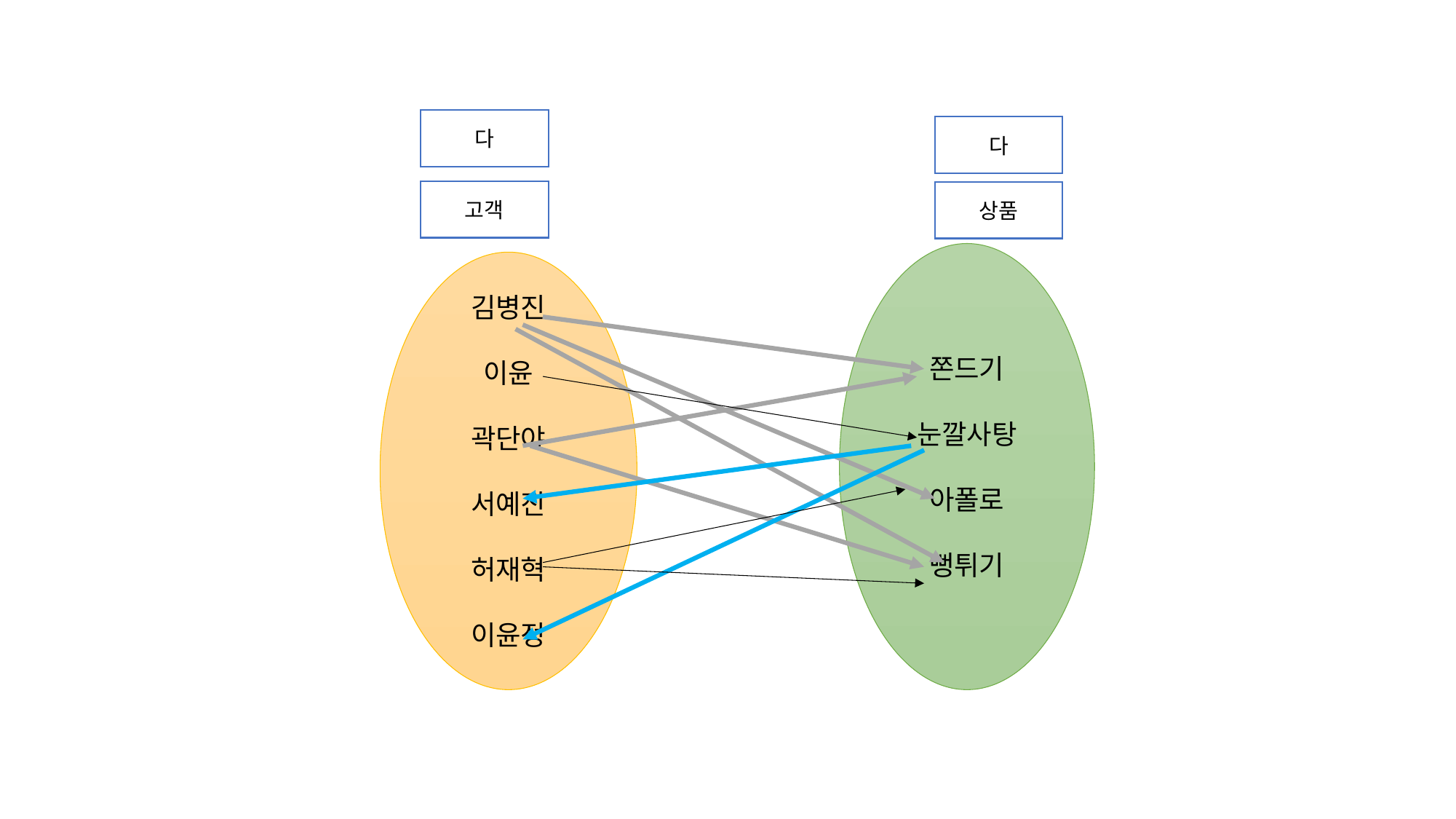

다
다
고객
상품
쫀드기

눈깔사탕

아폴로

뻥튀기
김병진

이윤

곽단야

서예진

허재혁

이윤정